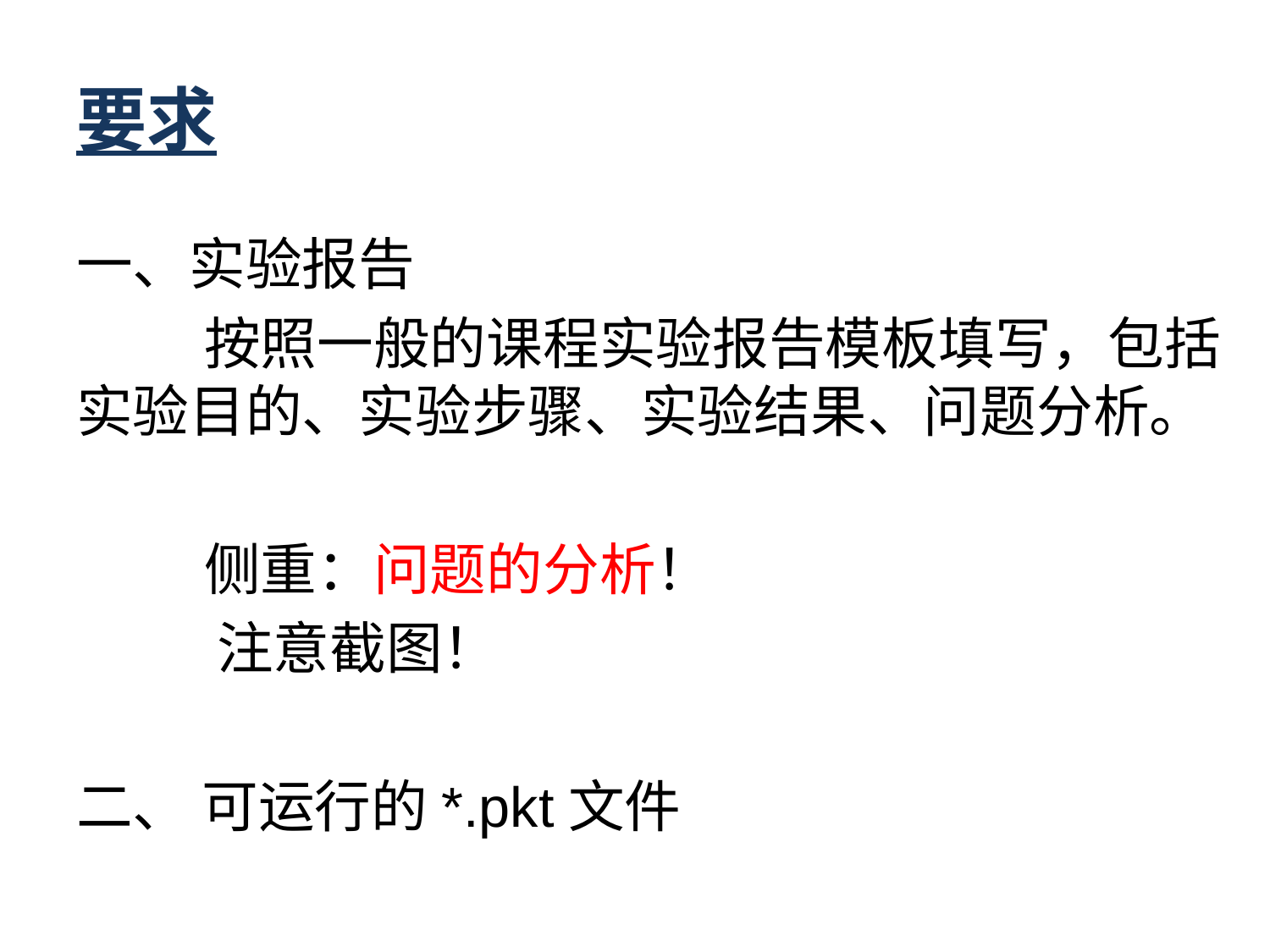

# 要求
一、实验报告
         按照一般的课程实验报告模板填写，包括实验目的、实验步骤、实验结果、问题分析。

         侧重：问题的分析！
          注意截图！

二、 可运行的*.pkt文件